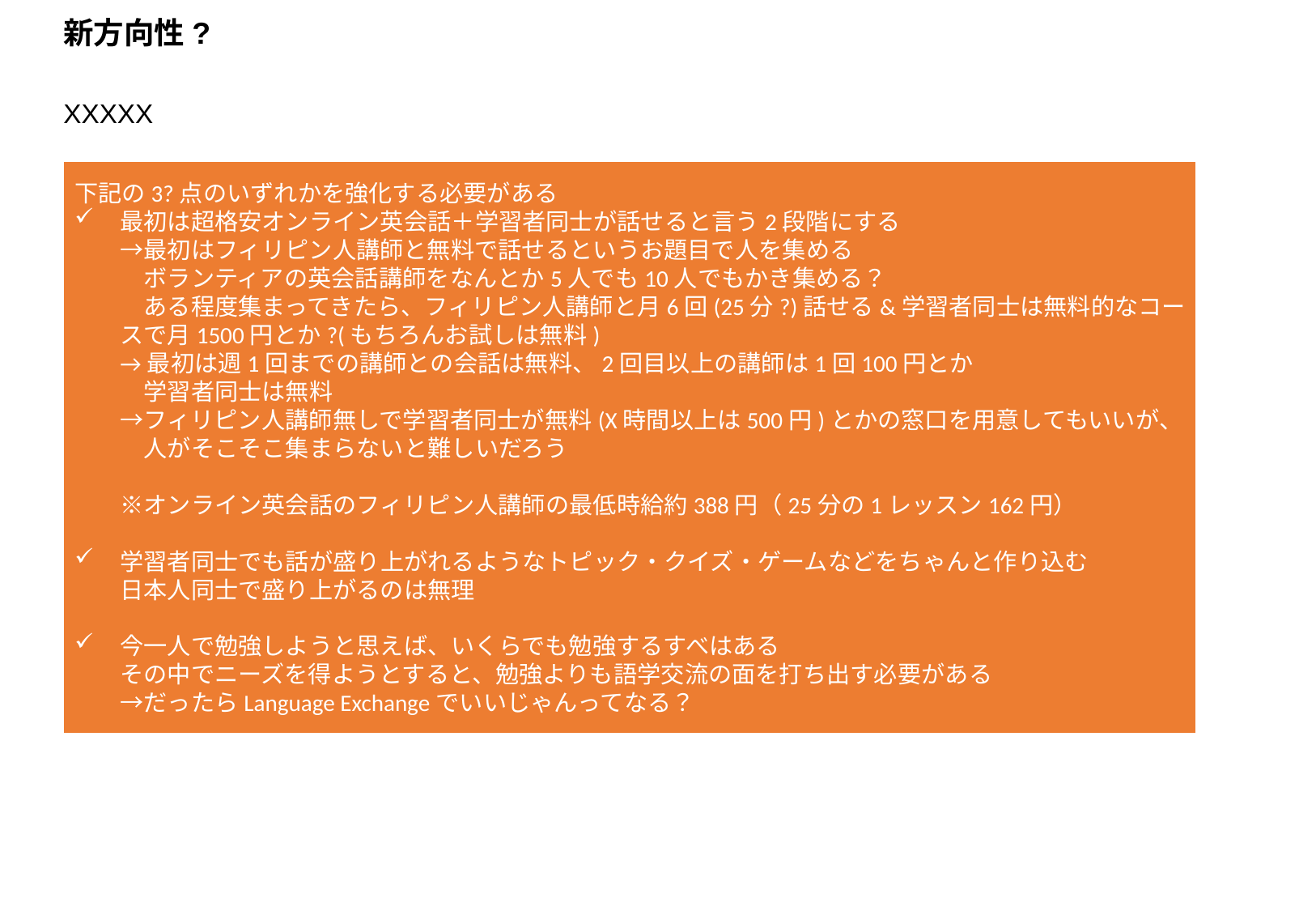

新方向性?
# XXXXX
下記の3?点のいずれかを強化する必要がある
最初は超格安オンライン英会話＋学習者同士が話せると言う2段階にする
→最初はフィリピン人講師と無料で話せるというお題目で人を集める
　ボランティアの英会話講師をなんとか5人でも10人でもかき集める？
　ある程度集まってきたら、フィリピン人講師と月6回(25分?)話せる&学習者同士は無料的なコースで月1500円とか?(もちろんお試しは無料)
→最初は週1回までの講師との会話は無料、2回目以上の講師は1回100円とか
　学習者同士は無料
→フィリピン人講師無しで学習者同士が無料(X時間以上は500円)とかの窓口を用意してもいいが、
　人がそこそこ集まらないと難しいだろう
※オンライン英会話のフィリピン人講師の最低時給約388円（25分の1レッスン162円）
学習者同士でも話が盛り上がれるようなトピック・クイズ・ゲームなどをちゃんと作り込む
日本人同士で盛り上がるのは無理

今一人で勉強しようと思えば、いくらでも勉強するすべはある
その中でニーズを得ようとすると、勉強よりも語学交流の面を打ち出す必要がある
→だったらLanguage Exchangeでいいじゃんってなる？